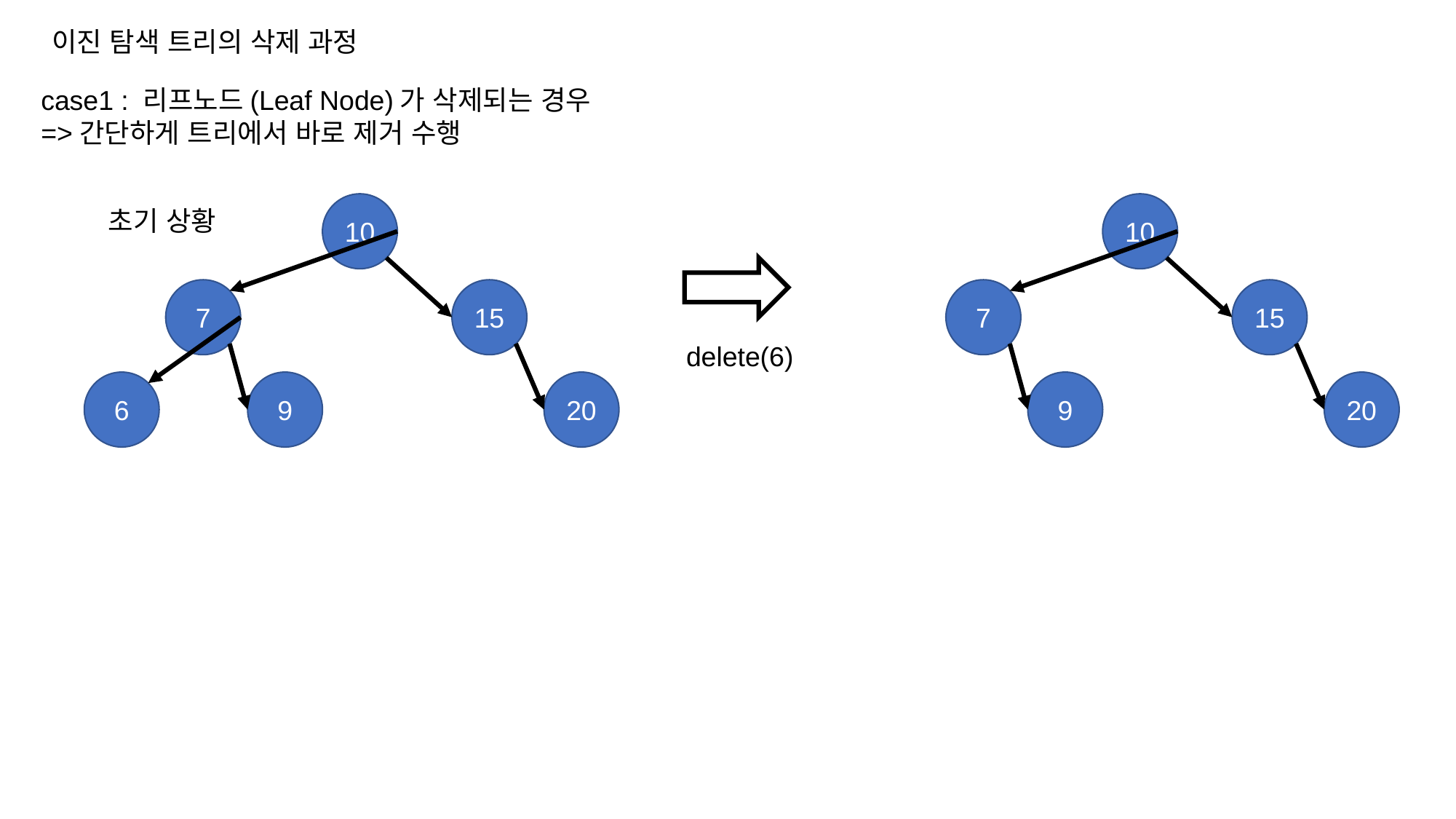

이진 탐색 트리의 삭제 과정
case1 : 리프노드(Leaf Node)가 삭제되는 경우
=>간단하게 트리에서 바로 제거 수행
10
10
초기 상황

7
15
7
15
delete(6)
6
9
20
9
20